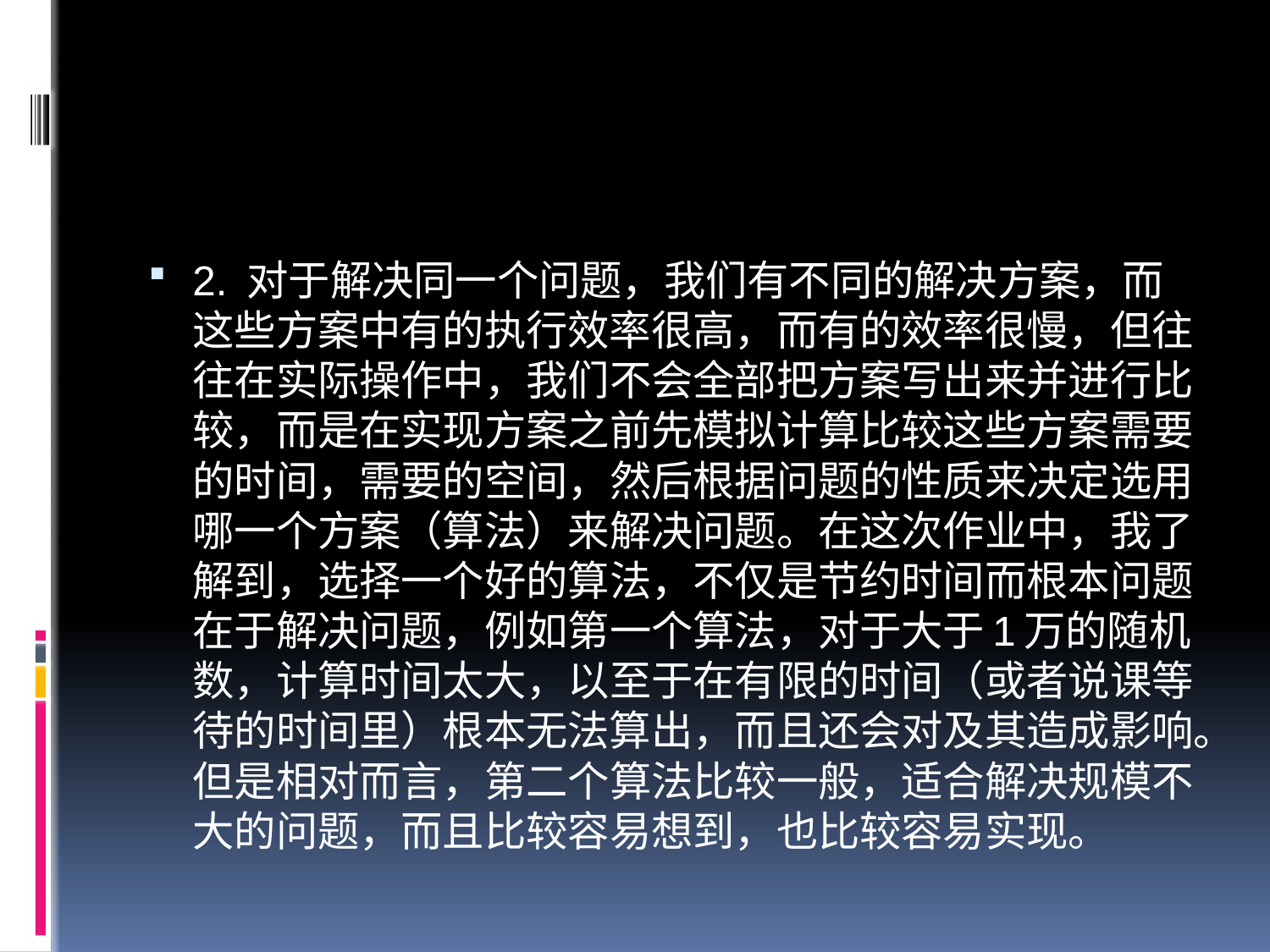

#
2. 对于解决同一个问题，我们有不同的解决方案，而这些方案中有的执行效率很高，而有的效率很慢，但往往在实际操作中，我们不会全部把方案写出来并进行比较，而是在实现方案之前先模拟计算比较这些方案需要的时间，需要的空间，然后根据问题的性质来决定选用哪一个方案（算法）来解决问题。在这次作业中，我了解到，选择一个好的算法，不仅是节约时间而根本问题在于解决问题，例如第一个算法，对于大于1万的随机数，计算时间太大，以至于在有限的时间（或者说课等待的时间里）根本无法算出，而且还会对及其造成影响。但是相对而言，第二个算法比较一般，适合解决规模不大的问题，而且比较容易想到，也比较容易实现。